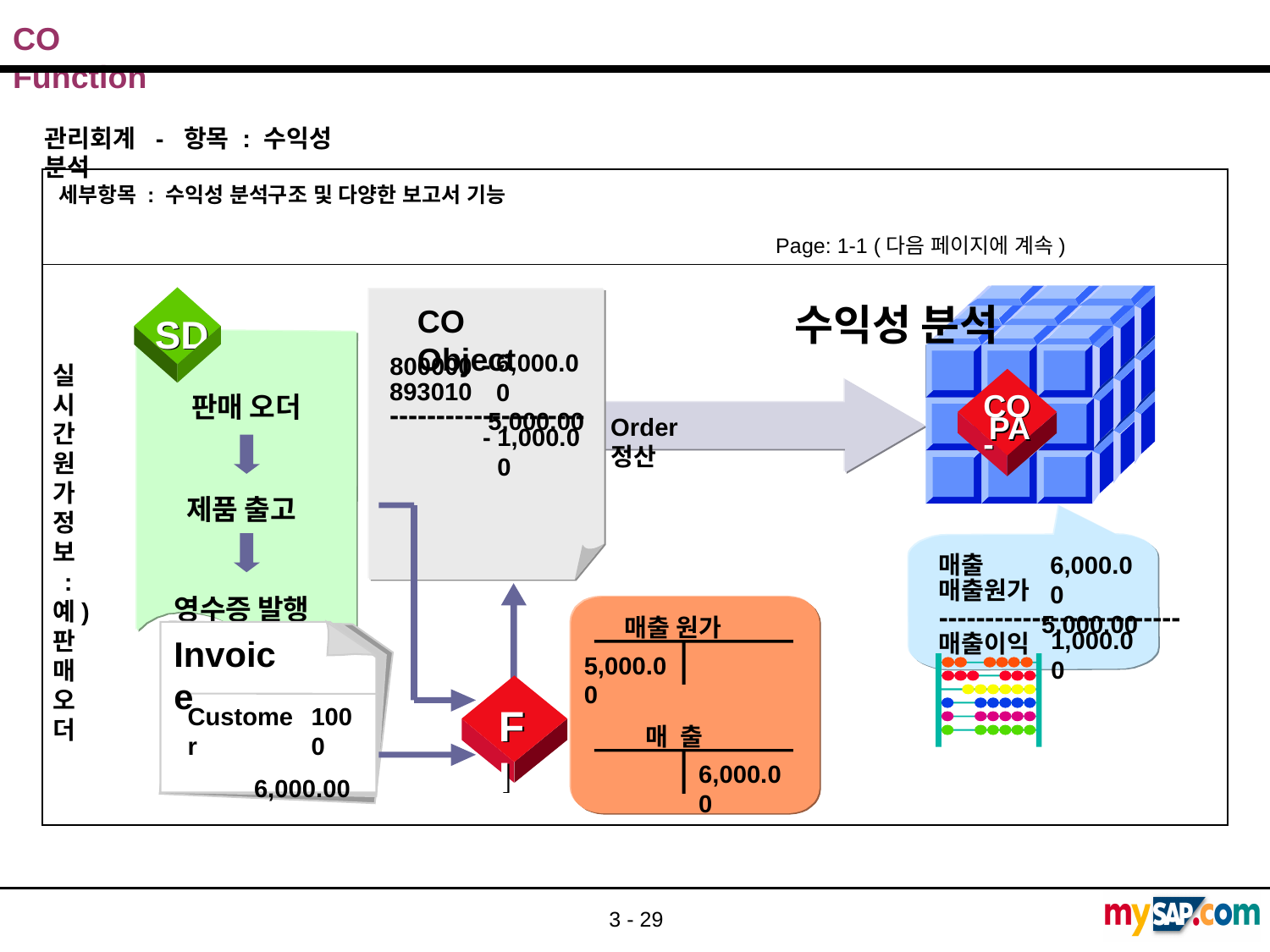

관리회계  -  항목 : 수익성 분석
세부항목 : 수익성 분석구조 및 다양한 보고서 기능

                                                                                                                         Page: 1-1 (다음 페이지에 계속)

SD
SD

수익성 분석

CO Object

800000
-

6,000.00

CO-
CO-
PA
PA

893010
 5,000.00

판매 오더
---------------------

Order 정산

-

1,000.00

제품 출고

매출

6,000.00
매출원가

 5,000.00

영수증 발행

--------------------------

매출 원가

Invoice
매출이익

1,000.00

5,000.00

FI
FI

Customer

1000

매  출

   6,000.00

6,000.00
실시간 원가정보 : 예)판매오더